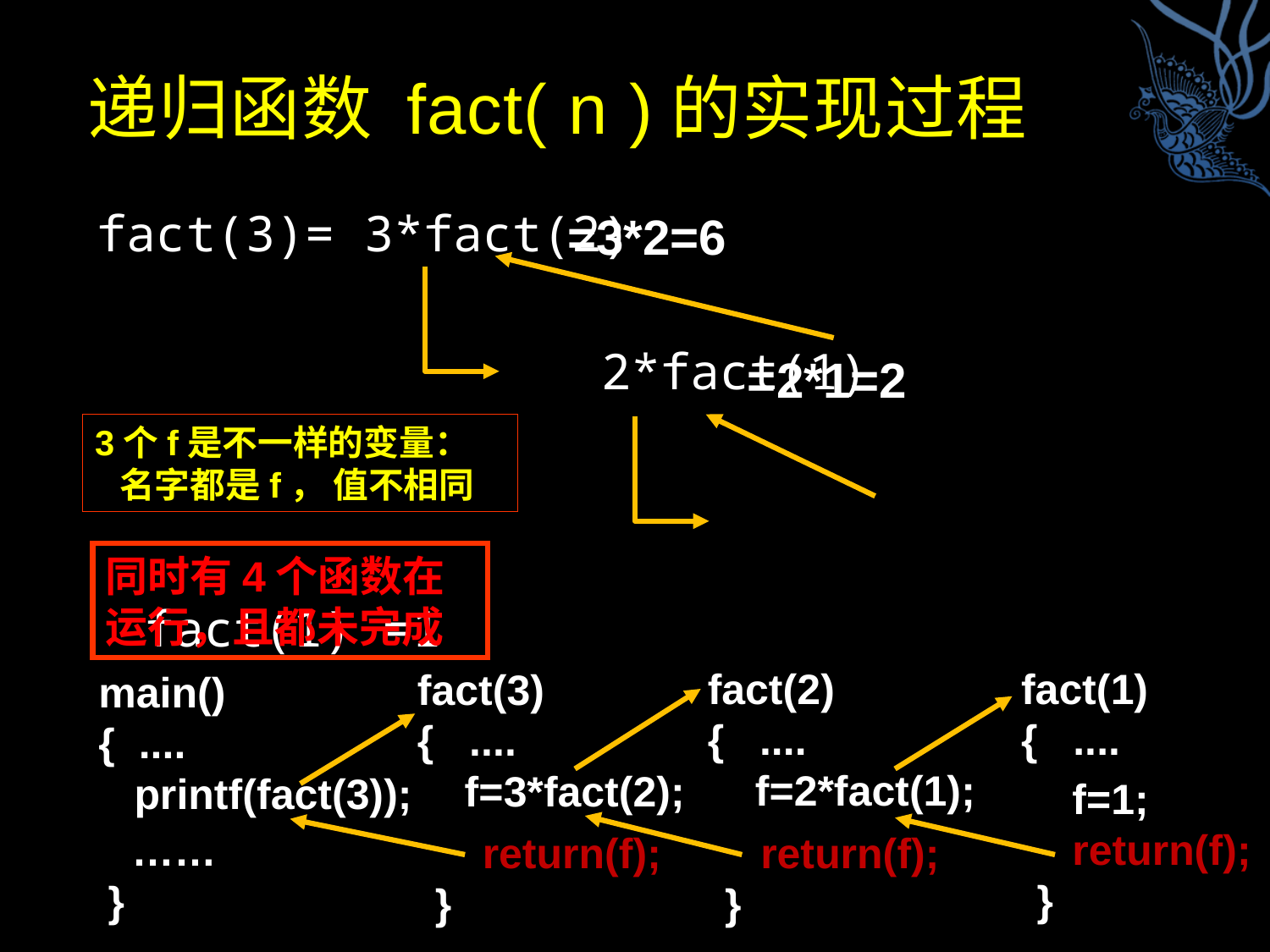

# 递归函数 fact( n )的实现过程
fact(3)= 3*fact(2)

                 2*fact(1)

                          fact(1) =1
=3*2=6

=2*1=2
3个f是不一样的变量：
  名字都是f， 值不相同

同时有4个函数在运行，且都未完成
fact(2)
{   ....
    f=2*fact(1);

fact(1)
{   ....
fact(3)
{   ....
    f=3*fact(2);

main()
{  ....
   printf(fact(3));

   f=1;
   return(f);
}

  ……
}

   return(f);
}
    return(f);
}